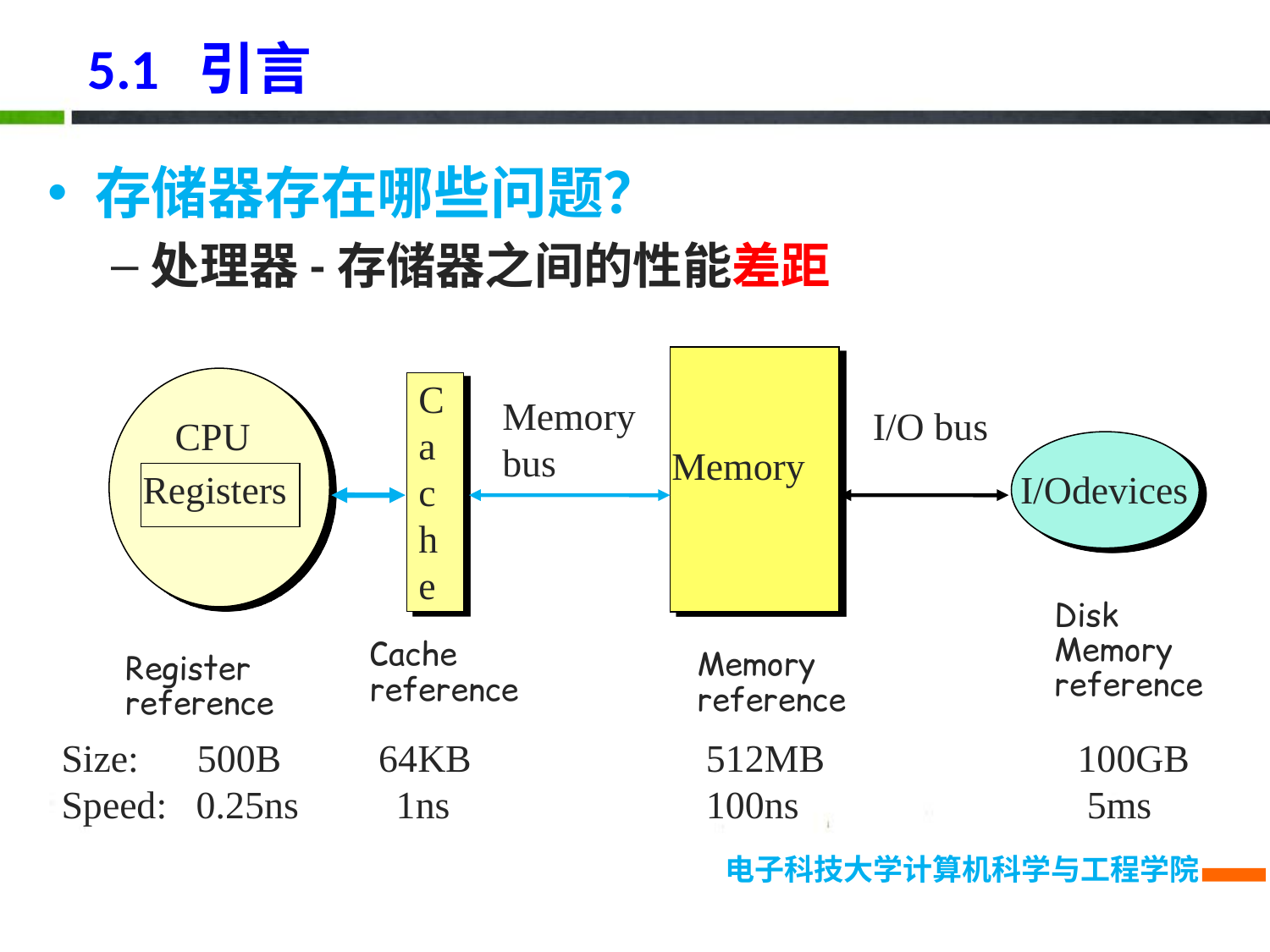

# 5.1  引言
存储器存在哪些问题？
处理器-存储器之间的性能差距

Memory

 C
 a
 c
 h
 e
Memory bus
I/O bus
 CPU

Registers
 I/Odevices

Disk
Memory
reference
Cache
reference
Memory
reference
Register
reference
Size:      500B          64KB          		 512MB            		100GB
Speed:   0.25ns          1ns           		 100ns              		 5ms
8